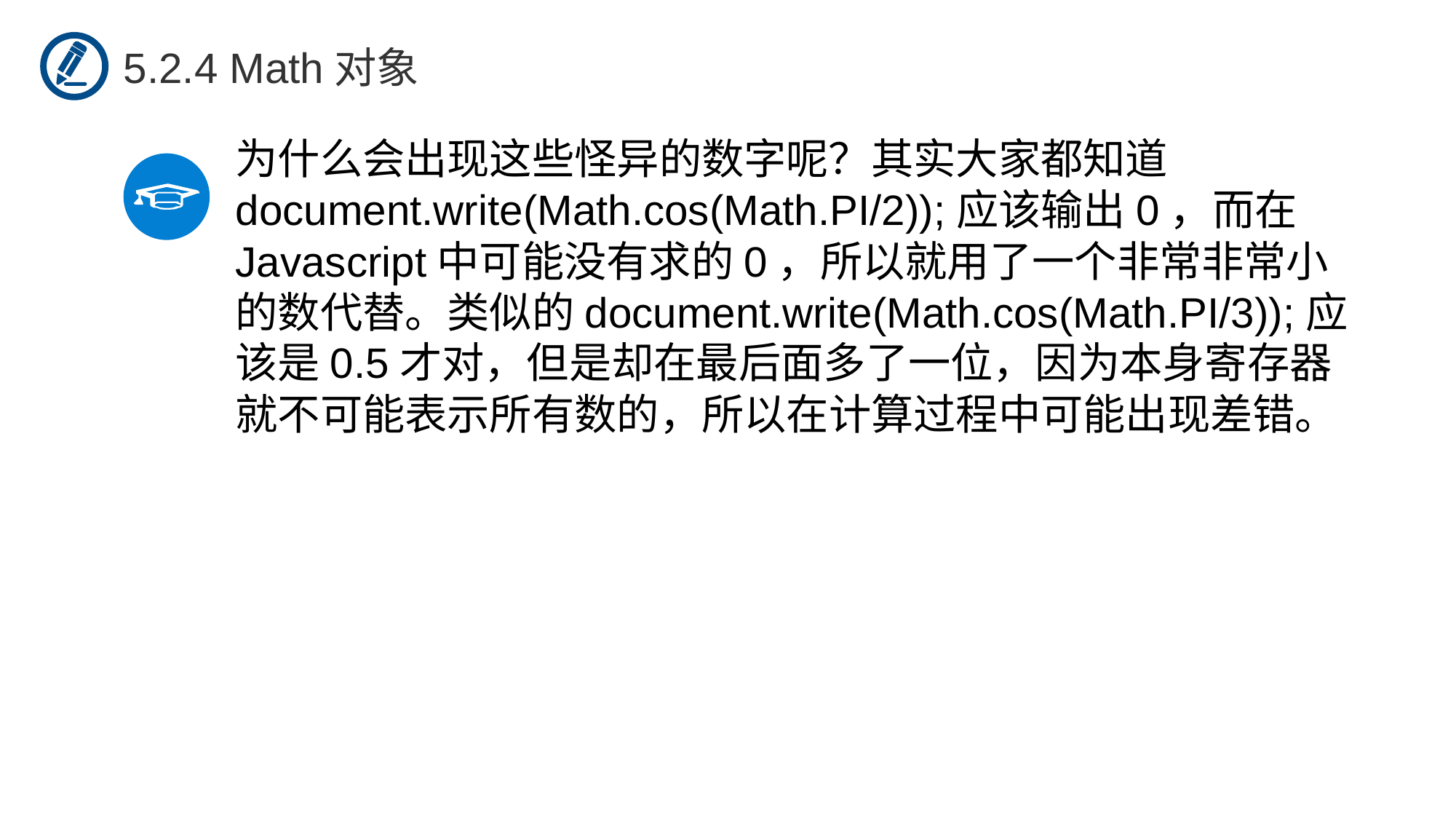

5.2.4 Math对象
为什么会出现这些怪异的数字呢？其实大家都知道document.write(Math.cos(Math.PI/2));应该输出0，而在Javascript中可能没有求的0，所以就用了一个非常非常小的数代替。类似的document.write(Math.cos(Math.PI/3));应该是0.5才对，但是却在最后面多了一位，因为本身寄存器就不可能表示所有数的，所以在计算过程中可能出现差错。